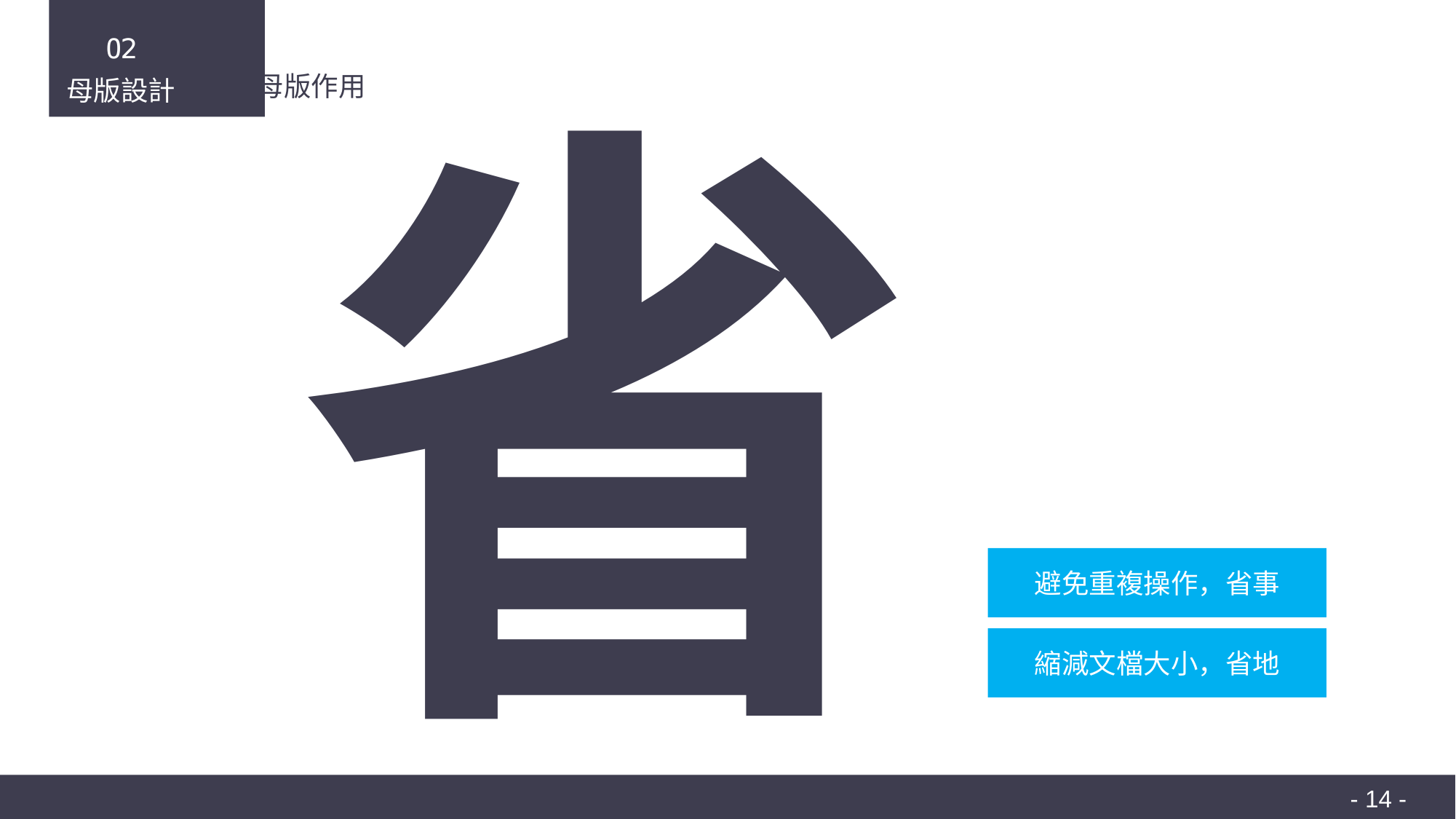

02
母版設計
省
2.1 母版作用
避免重複操作，省事
縮減文檔大小，省地